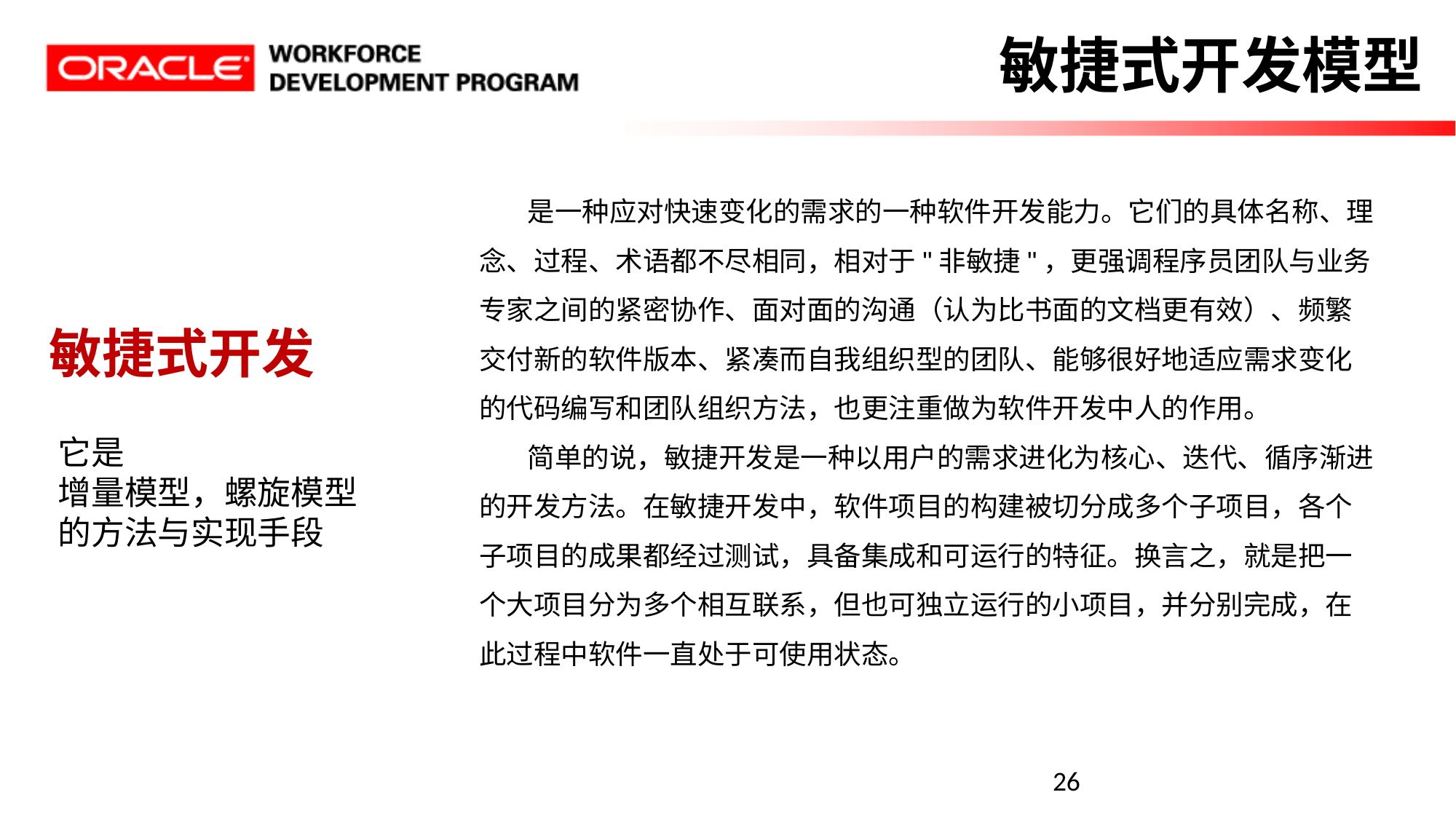

敏捷式开发模型
是一种应对快速变化的需求的一种软件开发能力。它们的具体名称、理念、过程、术语都不尽相同，相对于"非敏捷"，更强调程序员团队与业务专家之间的紧密协作、面对面的沟通（认为比书面的文档更有效）、频繁交付新的软件版本、紧凑而自我组织型的团队、能够很好地适应需求变化的代码编写和团队组织方法，也更注重做为软件开发中人的作用。
简单的说，敏捷开发是一种以用户的需求进化为核心、迭代、循序渐进的开发方法。在敏捷开发中，软件项目的构建被切分成多个子项目，各个子项目的成果都经过测试，具备集成和可运行的特征。换言之，就是把一个大项目分为多个相互联系，但也可独立运行的小项目，并分别完成，在此过程中软件一直处于可使用状态。
敏捷式开发
它是
增量模型，螺旋模型
的方法与实现手段
26